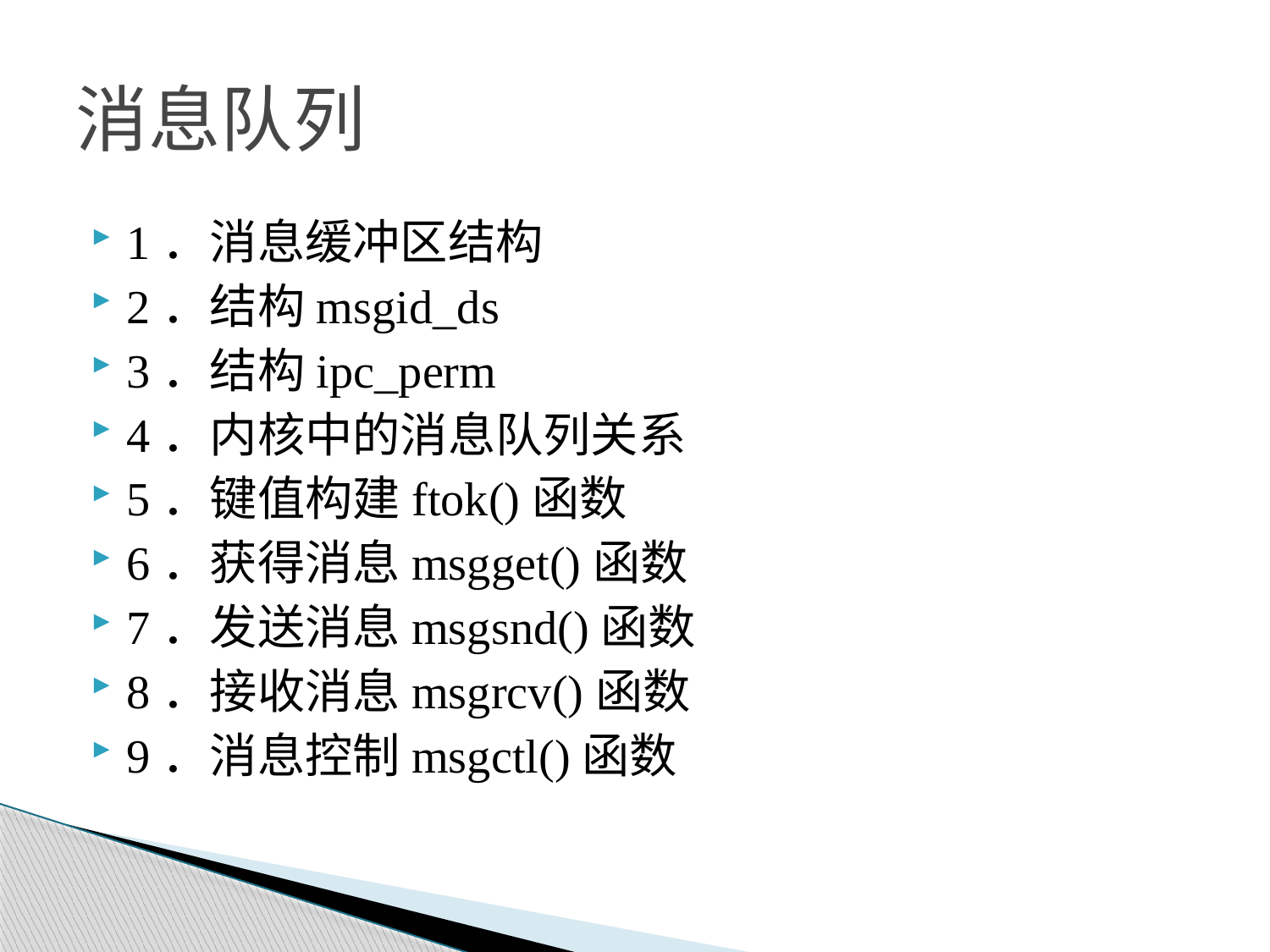

# 消息队列
1．消息缓冲区结构
2．结构msgid_ds
3．结构ipc_perm
4．内核中的消息队列关系
5．键值构建ftok()函数
6．获得消息msgget()函数
7．发送消息msgsnd()函数
8．接收消息msgrcv()函数
9．消息控制msgctl()函数